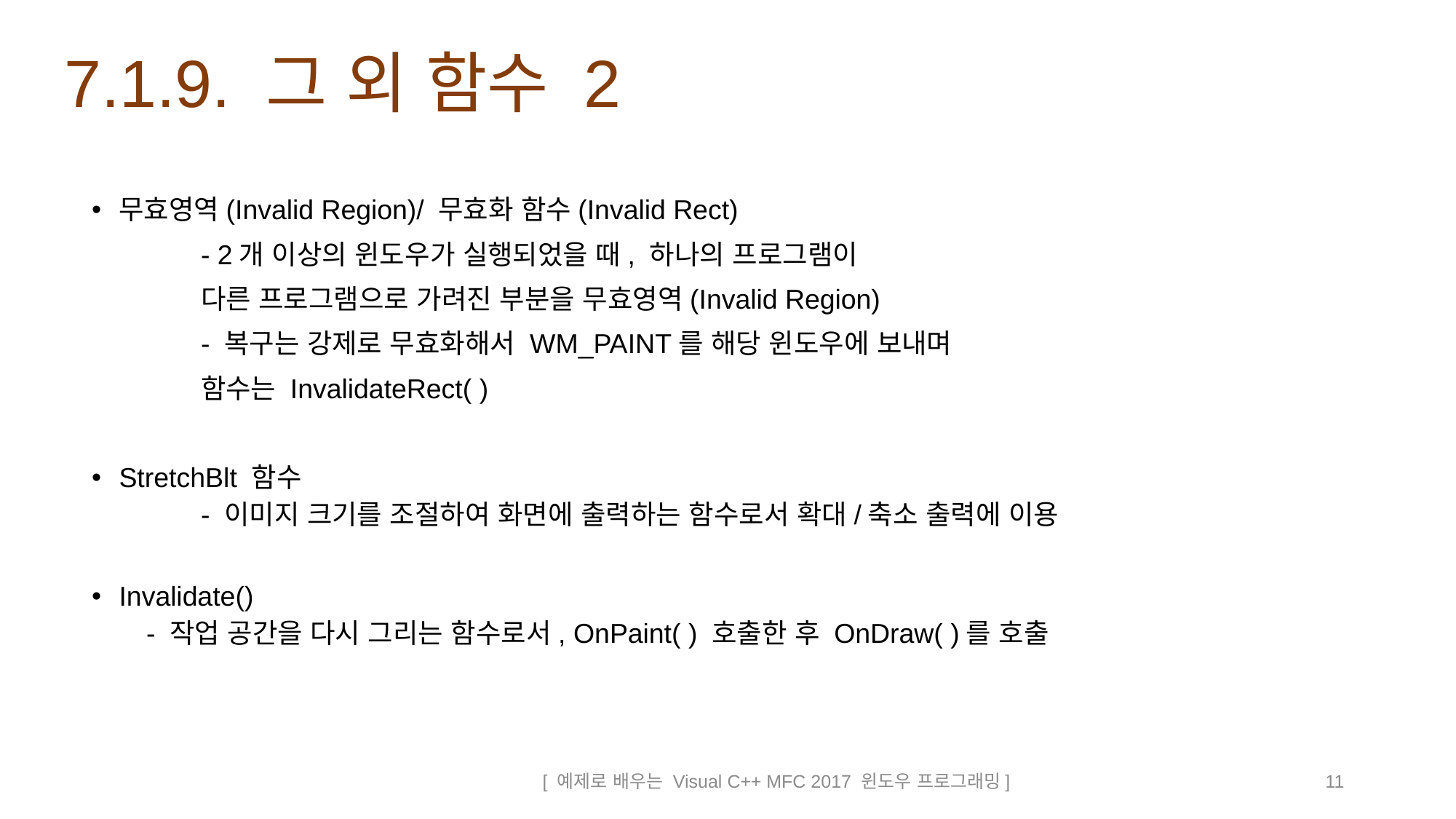

# 7.1.9. 그 외 함수 2

무효영역(Invalid Region)/ 무효화 함수(Invalid Rect)
	- 2개 이상의 윈도우가 실행되었을 때, 하나의 프로그램이
	다른 프로그램으로 가려진 부분을 무효영역(Invalid Region)
	- 복구는 강제로 무효화해서 WM_PAINT를 해당 윈도우에 보내며
	함수는 InvalidateRect( )

StretchBlt 함수
	- 이미지 크기를 조절하여 화면에 출력하는 함수로서 확대/축소 출력에 이용

Invalidate()
- 작업 공간을 다시 그리는 함수로서, OnPaint( ) 호출한 후 OnDraw( )를 호출
[ 예제로 배우는 Visual C++ MFC 2017 윈도우 프로그래밍]
11